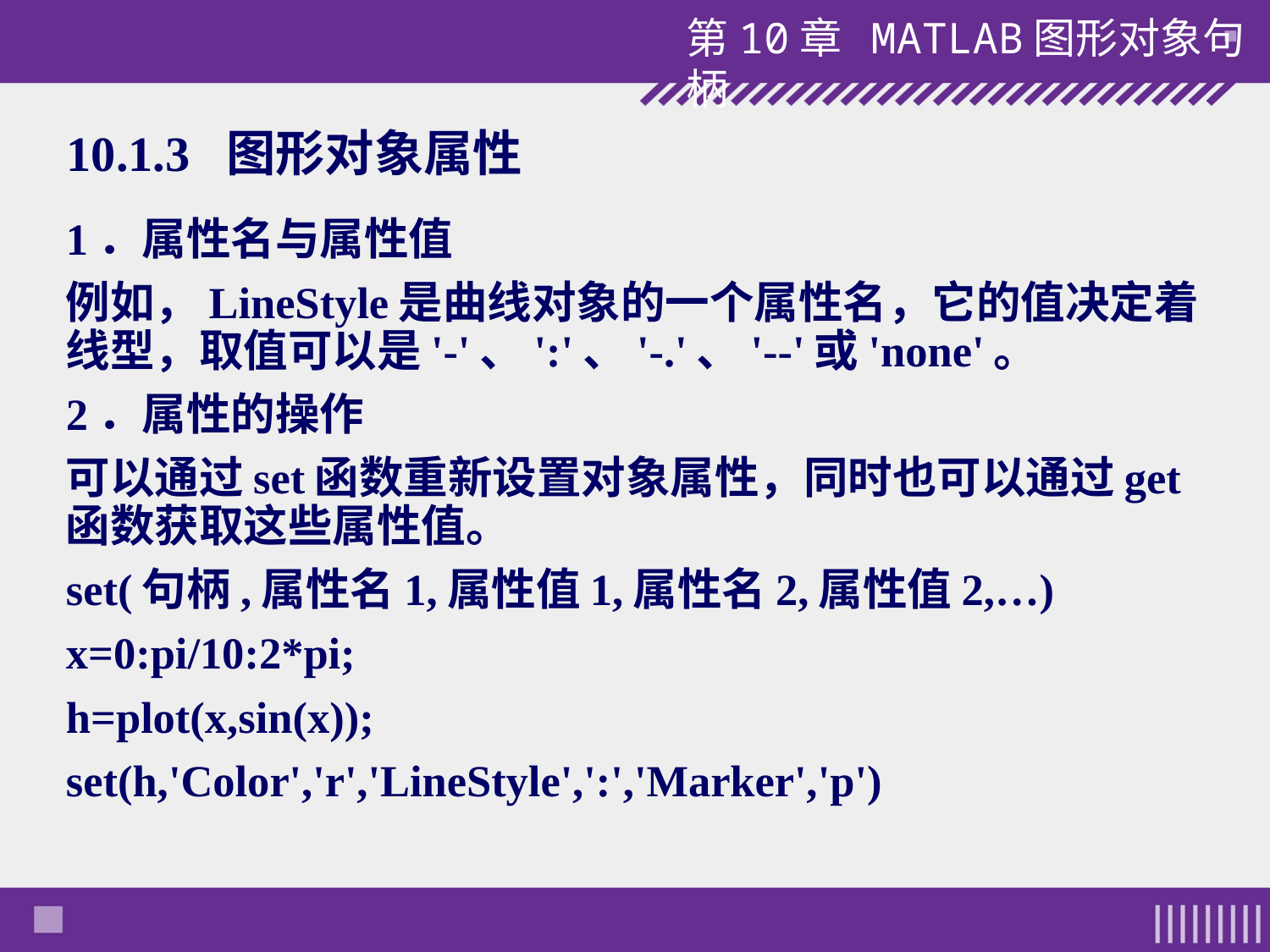

# 10.1.3  图形对象属性
1．属性名与属性值
例如，LineStyle是曲线对象的一个属性名，它的值决定着线型，取值可以是'-'、':'、'-.'、'--'或'none'。
2．属性的操作
可以通过set函数重新设置对象属性，同时也可以通过get函数获取这些属性值。
set(句柄,属性名1,属性值1,属性名2,属性值2,…)
x=0:pi/10:2*pi;
h=plot(x,sin(x));
set(h,'Color','r','LineStyle',':','Marker','p')